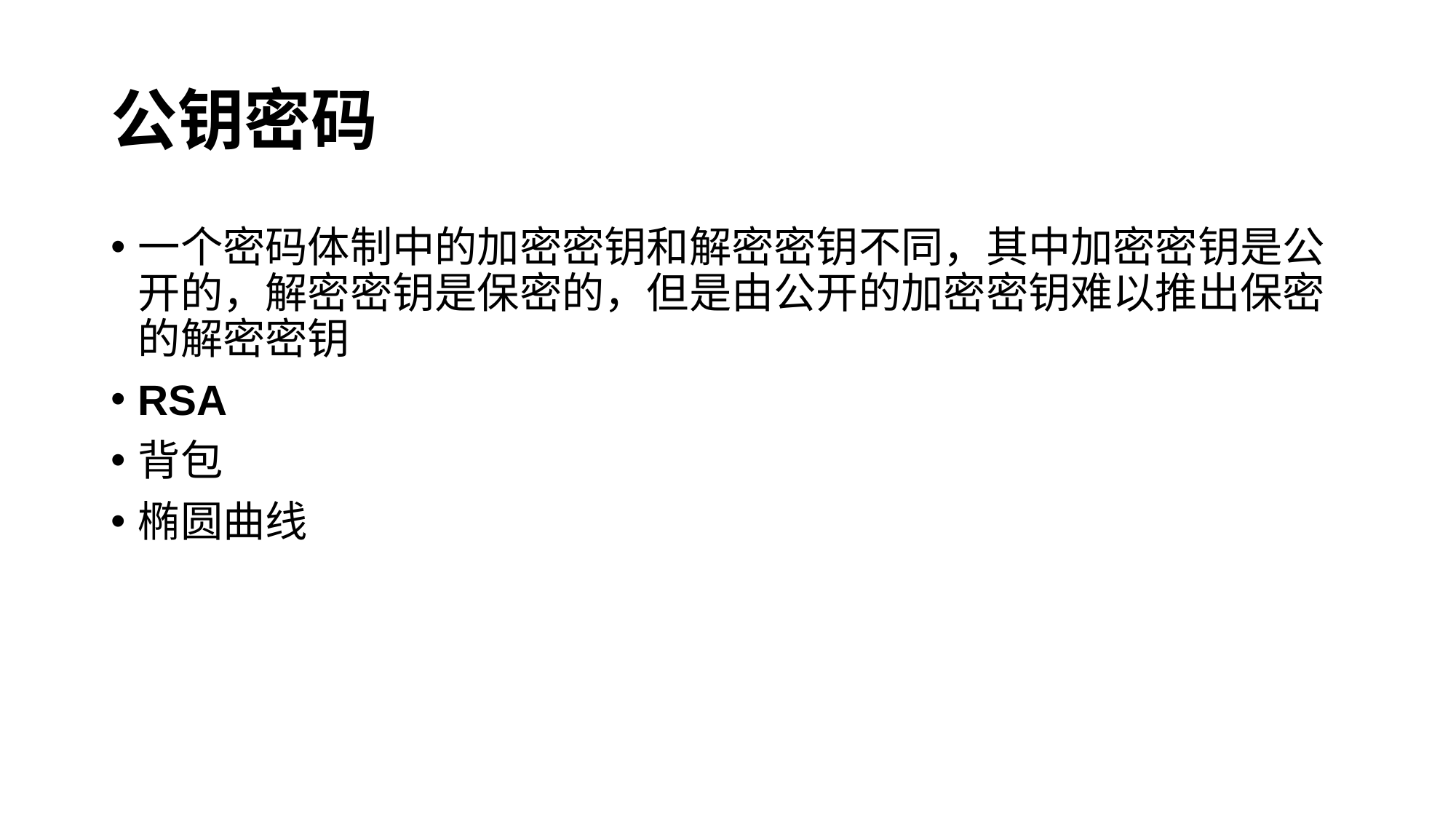

# 公钥密码
一个密码体制中的加密密钥和解密密钥不同，其中加密密钥是公开的，解密密钥是保密的，但是由公开的加密密钥难以推出保密的解密密钥
RSA
背包
椭圆曲线